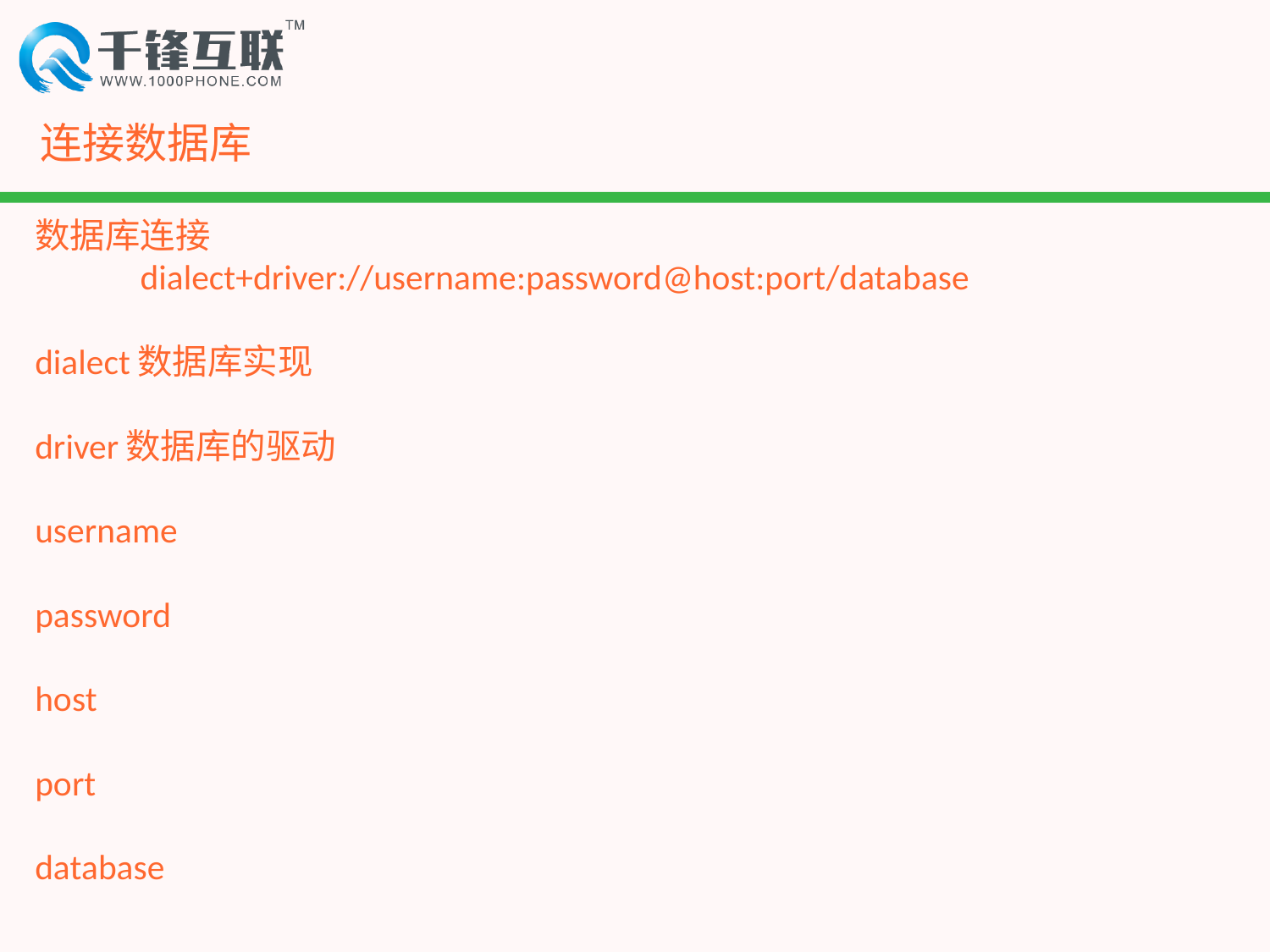

# 连接数据库
数据库连接
	dialect+driver://username:password@host:port/database

dialect数据库实现

driver数据库的驱动

username

password

host

port

database